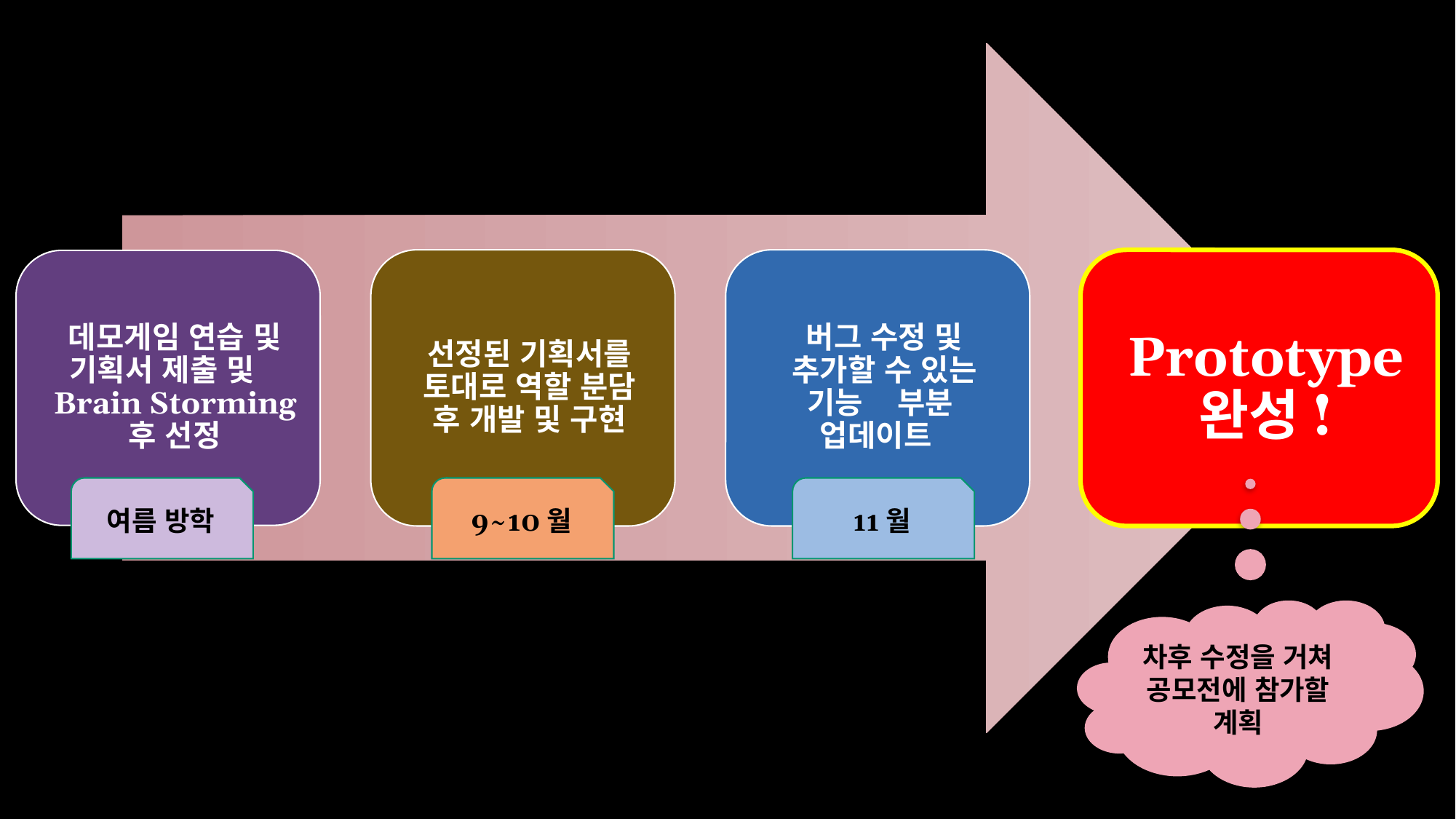

데모게임 연습 및 기획서 제출 및    Brain Storming 후 선정
선정된 기획서를 토대로 역할 분담 후 개발 및 구현
버그 수정 및 추가할 수 있는 기능    부분  업데이트
Prototype 완성!
여름 방학
9~10월
11월
차후 수정을 거쳐 공모전에 참가할 계획